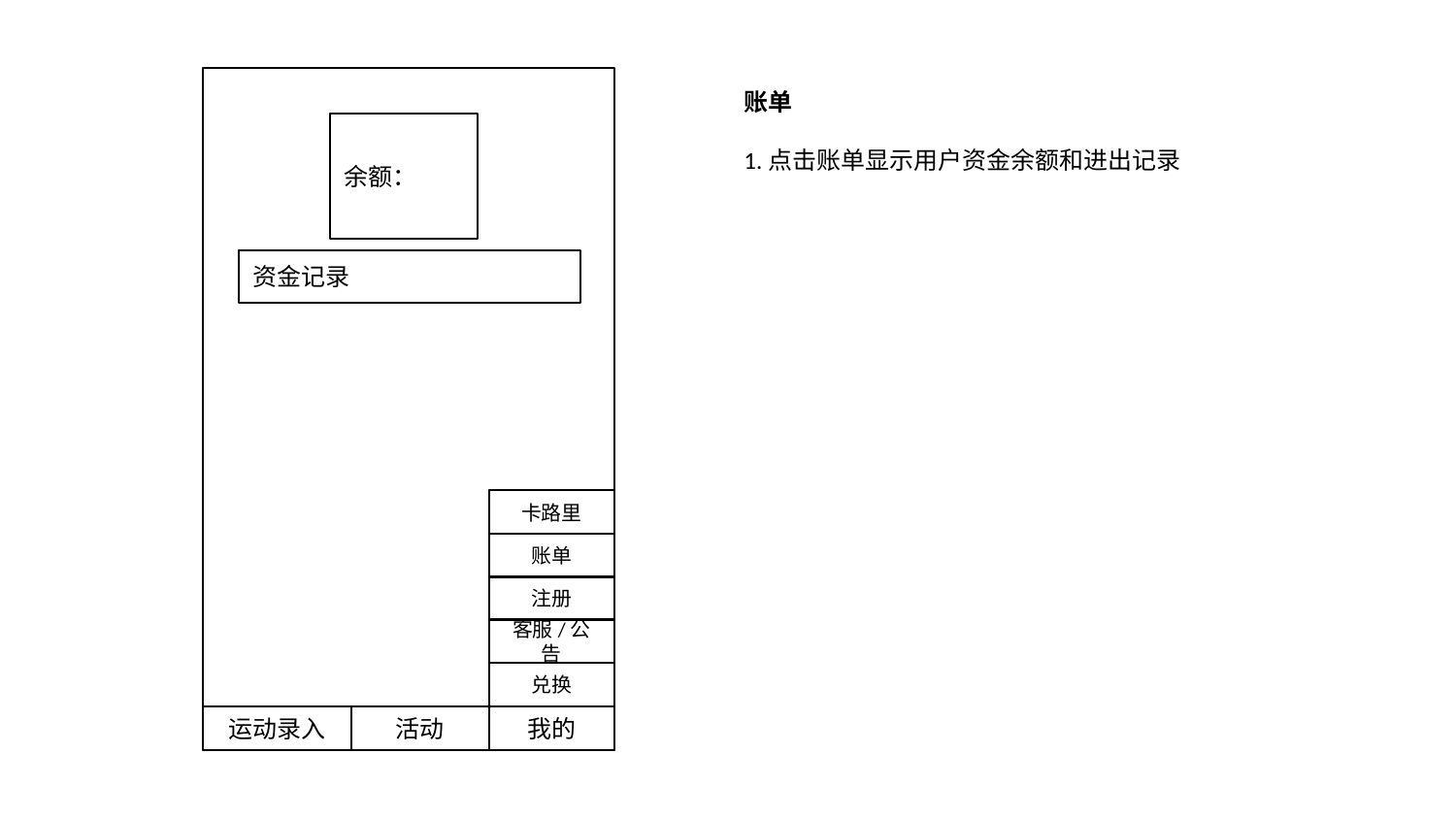

账单

1.点击账单显示用户资金余额和进出记录
余额：
资金记录
卡路里
账单
注册
客服/公告
兑换
运动录入
活动
我的